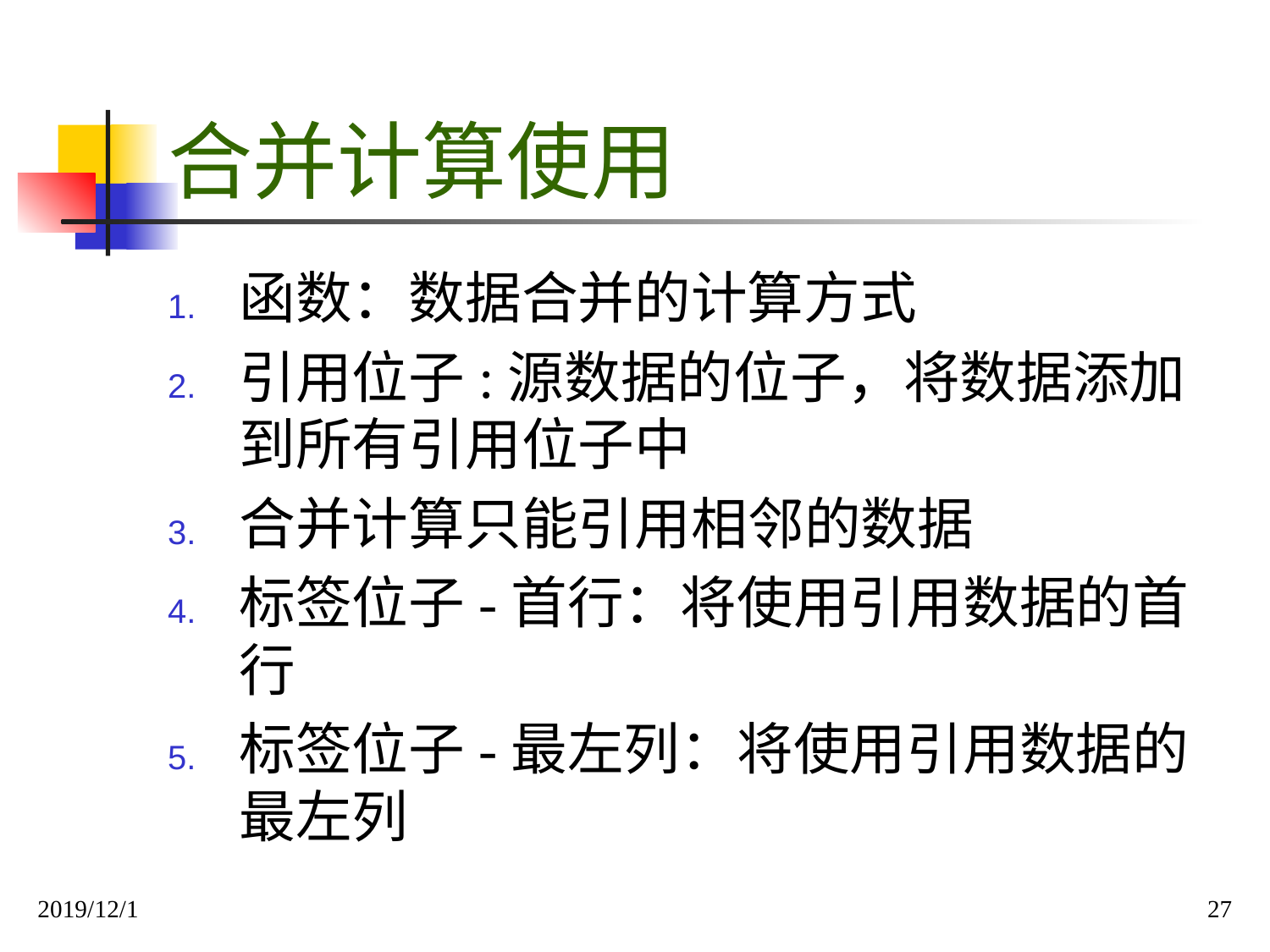

# 合并计算使用
函数：数据合并的计算方式
引用位子:源数据的位子，将数据添加到所有引用位子中
合并计算只能引用相邻的数据
标签位子-首行：将使用引用数据的首行
标签位子-最左列：将使用引用数据的最左列
2019/12/1
27